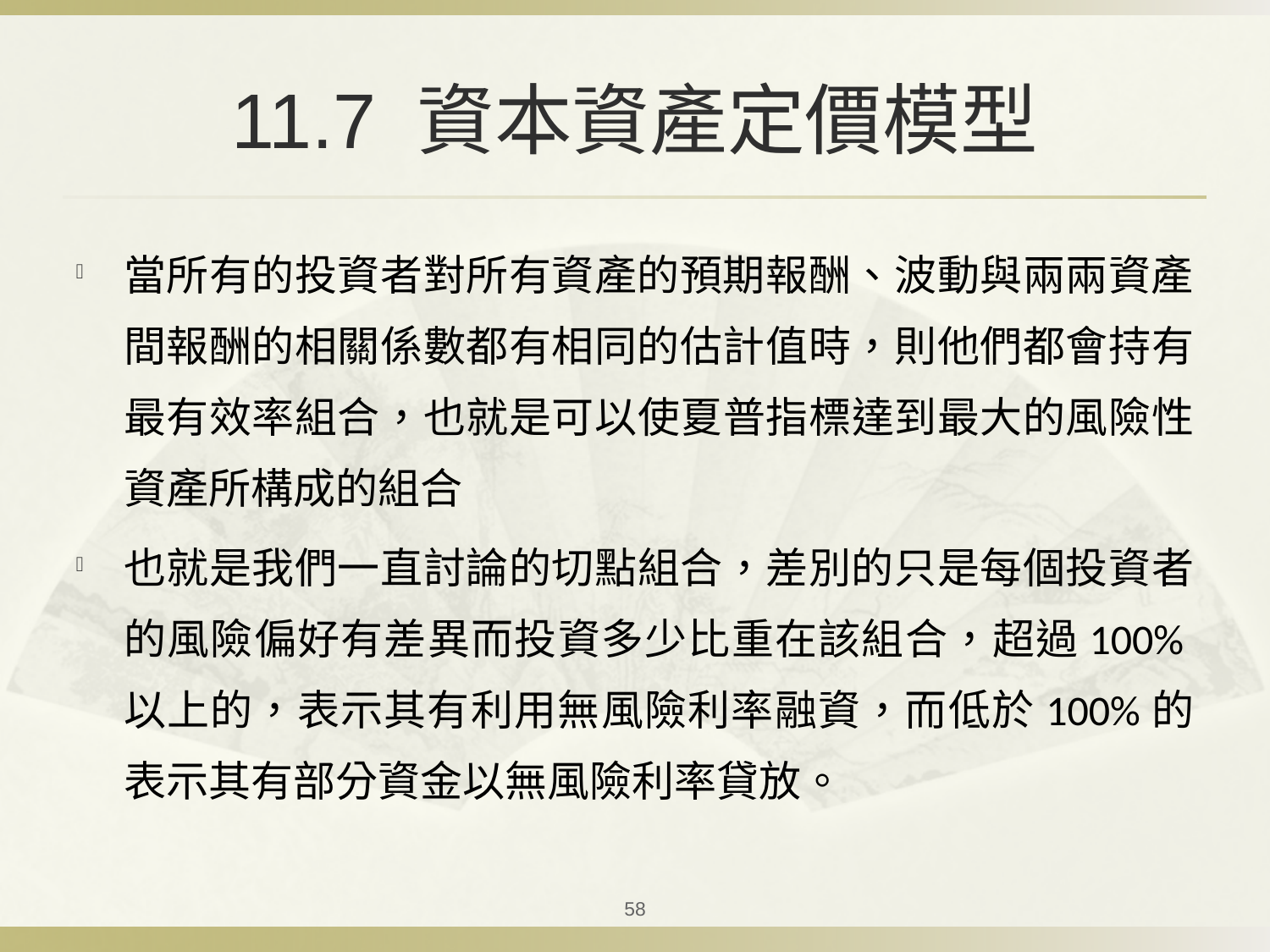

# 11.7 資本資產定價模型
當所有的投資者對所有資產的預期報酬、波動與兩兩資產間報酬的相關係數都有相同的估計值時，則他們都會持有最有效率組合，也就是可以使夏普指標達到最大的風險性資產所構成的組合
也就是我們一直討論的切點組合，差別的只是每個投資者的風險偏好有差異而投資多少比重在該組合，超過100%以上的，表示其有利用無風險利率融資，而低於100%的表示其有部分資金以無風險利率貸放。

58